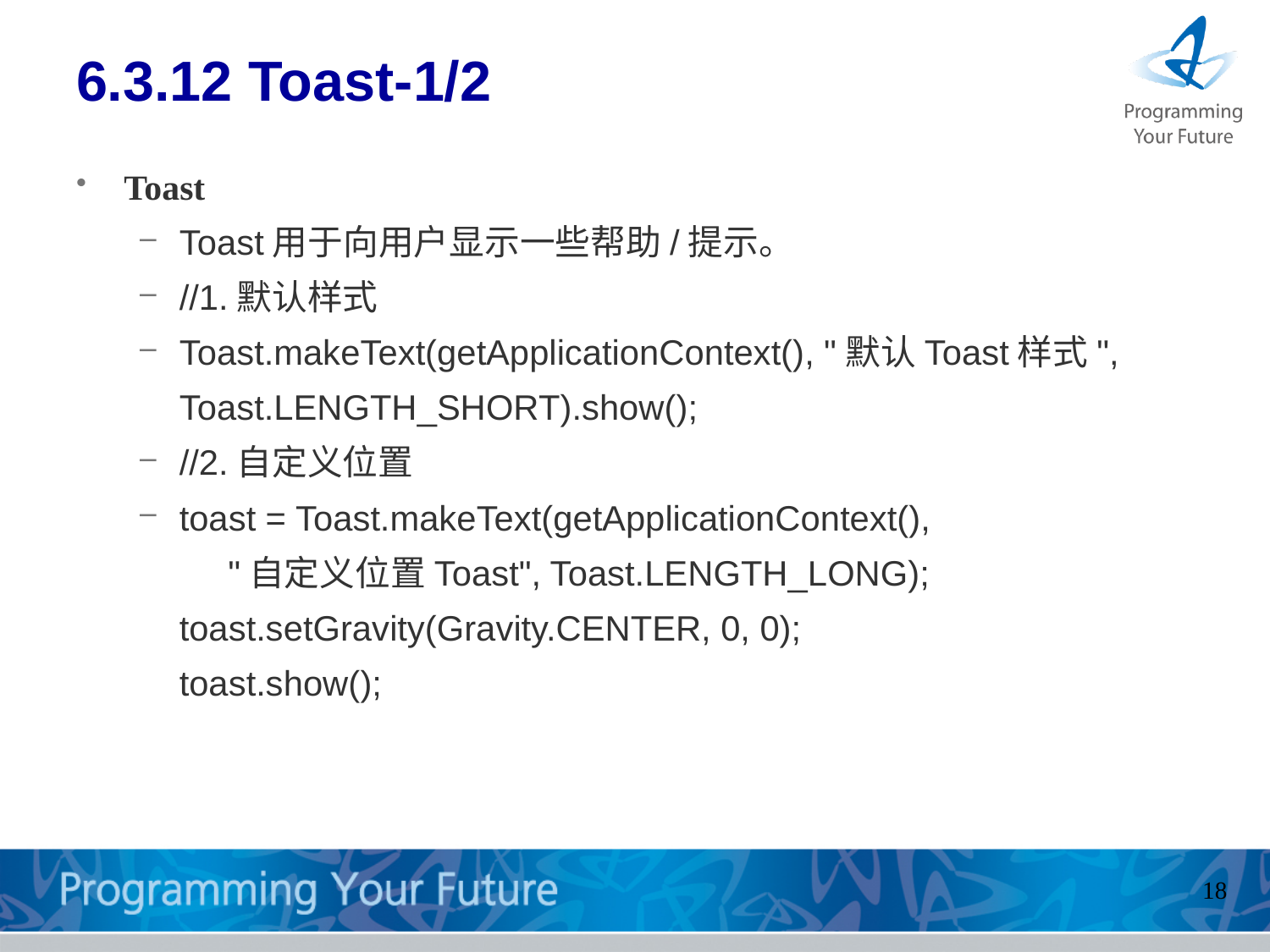

# 6.3.12 Toast-1/2
Toast
Toast用于向用户显示一些帮助/提示。
//1.默认样式
Toast.makeText(getApplicationContext(), "默认Toast样式",
Toast.LENGTH_SHORT).show();
//2.自定义位置
toast = Toast.makeText(getApplicationContext(),
     "自定义位置Toast", Toast.LENGTH_LONG);
toast.setGravity(Gravity.CENTER, 0, 0);
toast.show();